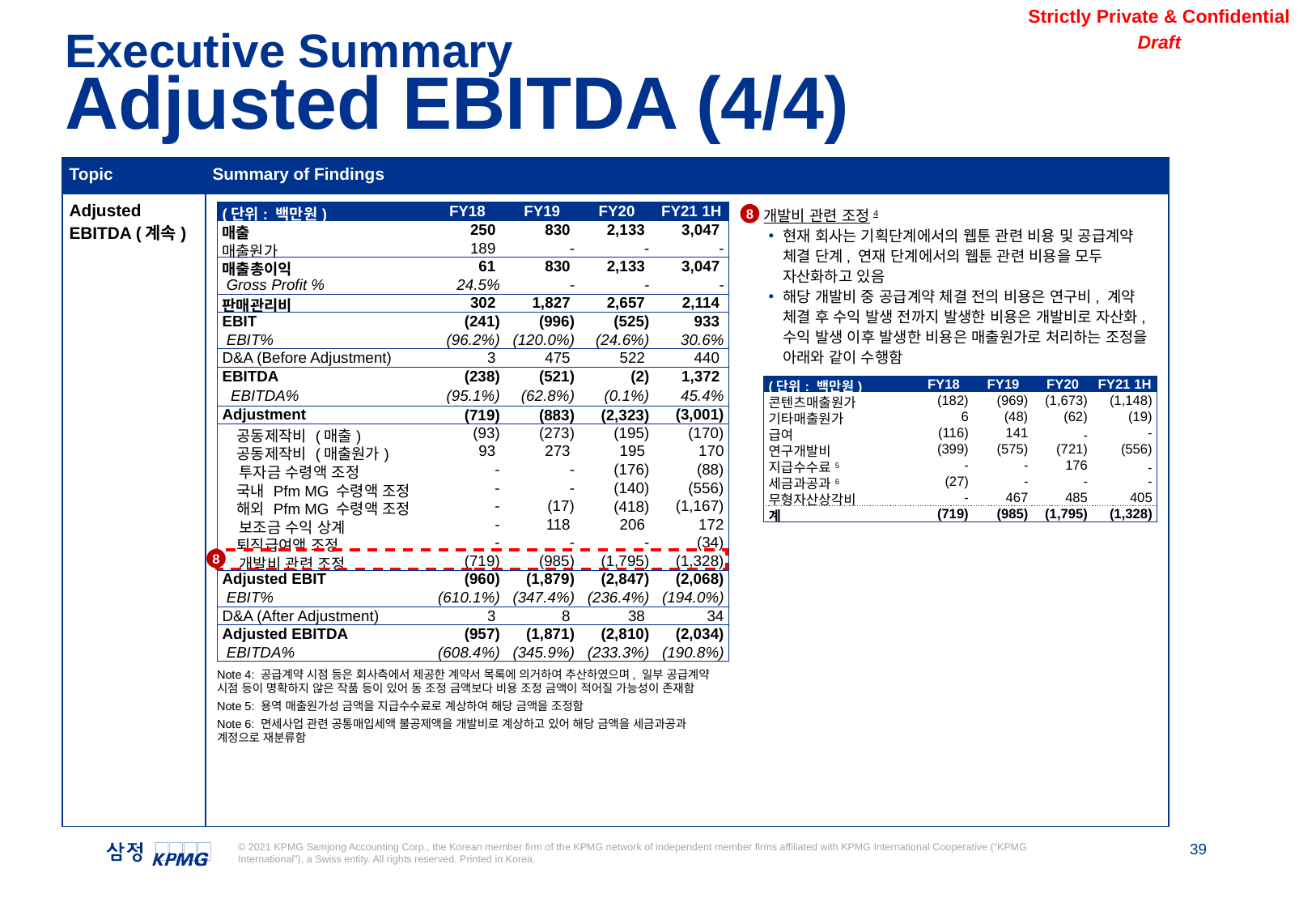

Executive Summary
Adjusted EBITDA (4/4)
| Topic | Summary of Findings |
| --- | --- |
| Adjusted EBITDA (계속) |  |
| (단위: 백만원) | FY18 | FY19 | FY20 | FY21 1H |
| --- | --- | --- | --- | --- |
| 매출 | 250 | 830 | 2,133 | 3,047 |
| 매출원가 | 189 | - | - | - |
| 매출총이익 | 61 | 830 | 2,133 | 3,047 |
| Gross Profit % | 24.5% | - | - | - |
| 판매관리비 | 302 | 1,827 | 2,657 | 2,114 |
| EBIT | (241) | (996) | (525) | 933 |
| EBIT% | (96.2%) | (120.0%) | (24.6%) | 30.6% |
| D&A (Before Adjustment) | 3 | 475 | 522 | 440 |
| EBITDA | (238) | (521) | (2) | 1,372 |
| EBITDA% | (95.1%) | (62.8%) | (0.1%) | 45.4% |
| Adjustment | (719) | (883) | (2,323) | (3,001) |
| 공동제작비 (매출) | (93) | (273) | (195) | (170) |
| 공동제작비 (매출원가) | 93 | 273 | 195 | 170 |
| 투자금 수령액 조정 | - | - | (176) | (88) |
| 국내 Pfm MG 수령액 조정 | - | - | (140) | (556) |
| 해외 Pfm MG 수령액 조정 | - | (17) | (418) | (1,167) |
| 보조금 수익 상계 | - | 118 | 206 | 172 |
| 퇴직급여액 조정 | - | - | - | (34) |
| 개발비 관련 조정 | (719) | (985) | (1,795) | (1,328) |
| Adjusted EBIT | (960) | (1,879) | (2,847) | (2,068) |
| EBIT% | (610.1%) | (347.4%) | (236.4%) | (194.0%) |
| D&A (After Adjustment) | 3 | 8 | 38 | 34 |
| Adjusted EBITDA | (957) | (1,871) | (2,810) | (2,034) |
| EBITDA% | (608.4%) | (345.9%) | (233.3%) | (190.8%) |
8
개발비 관련 조정4
현재 회사는 기획단계에서의 웹툰 관련 비용 및 공급계약 체결 단계, 연재 단계에서의 웹툰 관련 비용을 모두 자산화하고 있음
해당 개발비 중 공급계약 체결 전의 비용은 연구비, 계약 체결 후 수익 발생 전까지 발생한 비용은 개발비로 자산화, 수익 발생 이후 발생한 비용은 매출원가로 처리하는 조정을 아래와 같이 수행함
| (단위: 백만원) | FY18 | FY19 | FY20 | FY21 1H |
| --- | --- | --- | --- | --- |
| 콘텐츠매출원가 | (182) | (969) | (1,673) | (1,148) |
| 기타매출원가 | 6 | (48) | (62) | (19) |
| 급여 | (116) | 141 | - | - |
| 연구개발비 | (399) | (575) | (721) | (556) |
| 지급수수료5 | - | - | 176 | - |
| 세금과공과6 | (27) | - | - | - |
| 무형자산상각비 | - | 467 | 485 | 405 |
| 계 | (719) | (985) | (1,795) | (1,328) |
8

Note 4: 공급계약 시점 등은 회사측에서 제공한 계약서 목록에 의거하여 추산하였으며, 일부 공급계약 시점 등이 명확하지 않은 작품 등이 있어 동 조정 금액보다 비용 조정 금액이 적어질 가능성이 존재함
Note 5: 용역 매출원가성 금액을 지급수수료로 계상하여 해당 금액을 조정함
Note 6: 면세사업 관련 공통매입세액 불공제액을 개발비로 계상하고 있어 해당 금액을 세금과공과 계정으로 재분류함